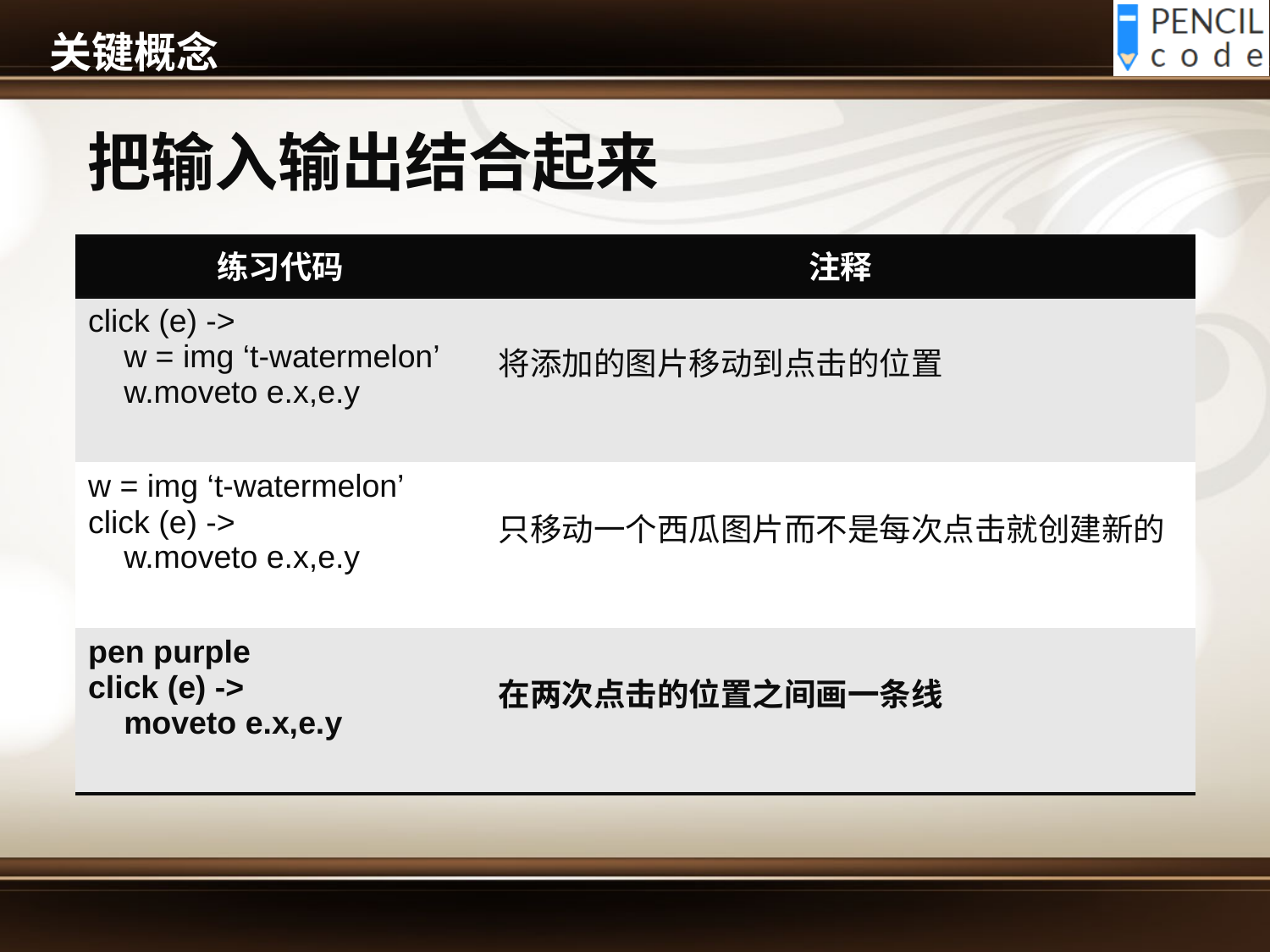

# 关键概念
把输入输出结合起来
| 练习代码 | 注释 |
| --- | --- |
| click (e) -> w = img ‘t-watermelon’ w.moveto e.x,e.y | 将添加的图片移动到点击的位置 |
| w = img ‘t-watermelon’ click (e) -> w.moveto e.x,e.y | 只移动一个西瓜图片而不是每次点击就创建新的 |
| pen purple click (e) -> moveto e.x,e.y | 在两次点击的位置之间画一条线 |